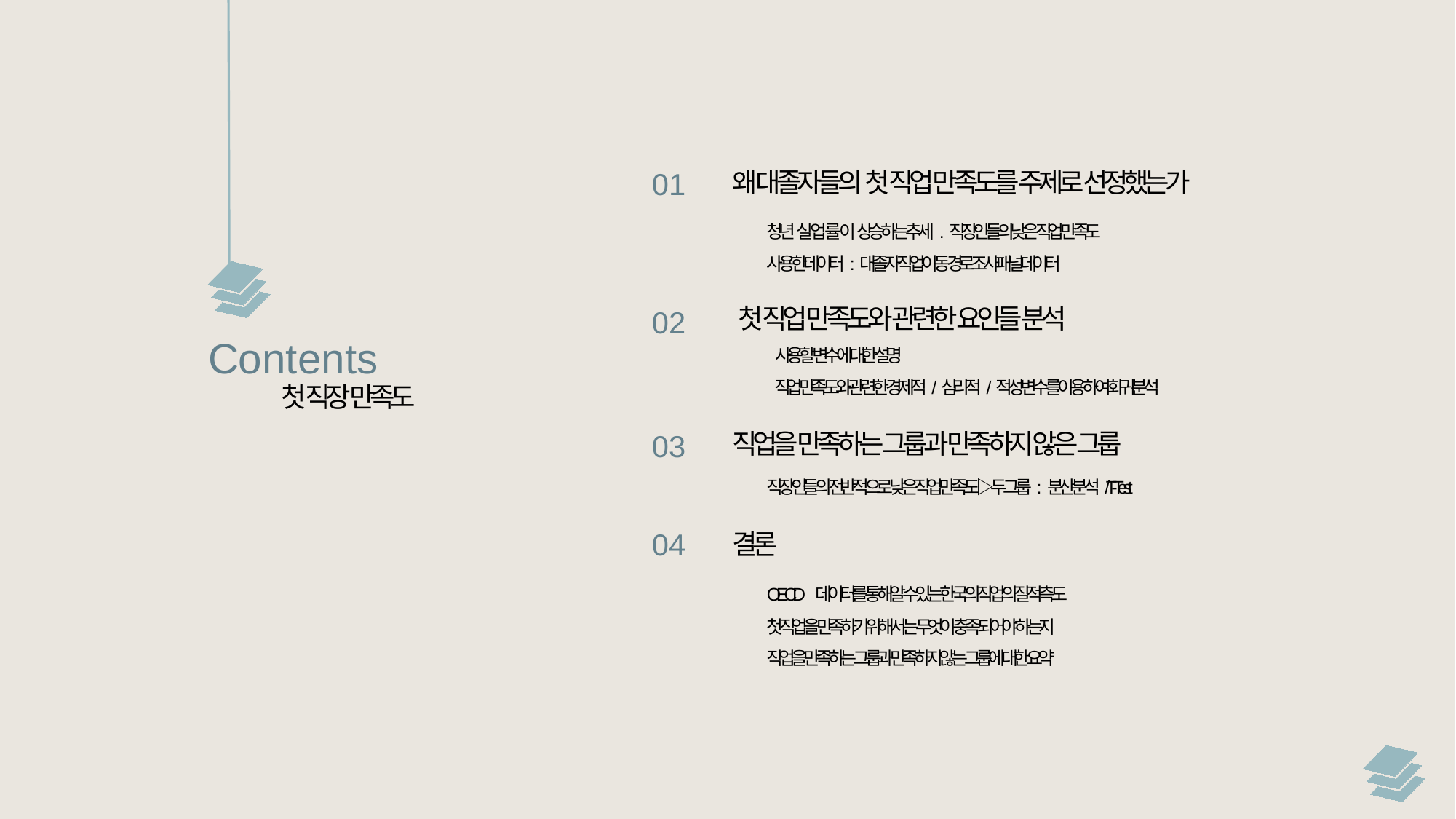

01
왜 대졸자들의  첫 직업 만족도를 주제로 선정했는가
청년 실업률이 상승하는 추세. 직장인들의 낮은 직업 만족도
사용한 데이터 : 대졸자 직업 이동 경로조사 패널데이터

첫 직업 만족도와 관련한 요인들 분석
02
Contents
사용할 변수에 대한 설명
직업 만족도와 관련한  경제적/심리적/적성 변수를 이용하여 회귀분석
첫 직장 만족도
03
직업을 만족하는 그룹과 만족하지 않은 그룹
직장인들의 전반적으로 낮은 직업 만족도 ▷ 두 그룹:  분산분석/ T- Test
04
결론
OECD  데이터를 통해 알 수 있는 한국의 직업의 질적 측도
첫 직업을 만족하기 위해서 는 무엇이 충족 되어야 하는지
직업을 만족하는 그룹과 만족하지 않는 그룹에 대한 요약